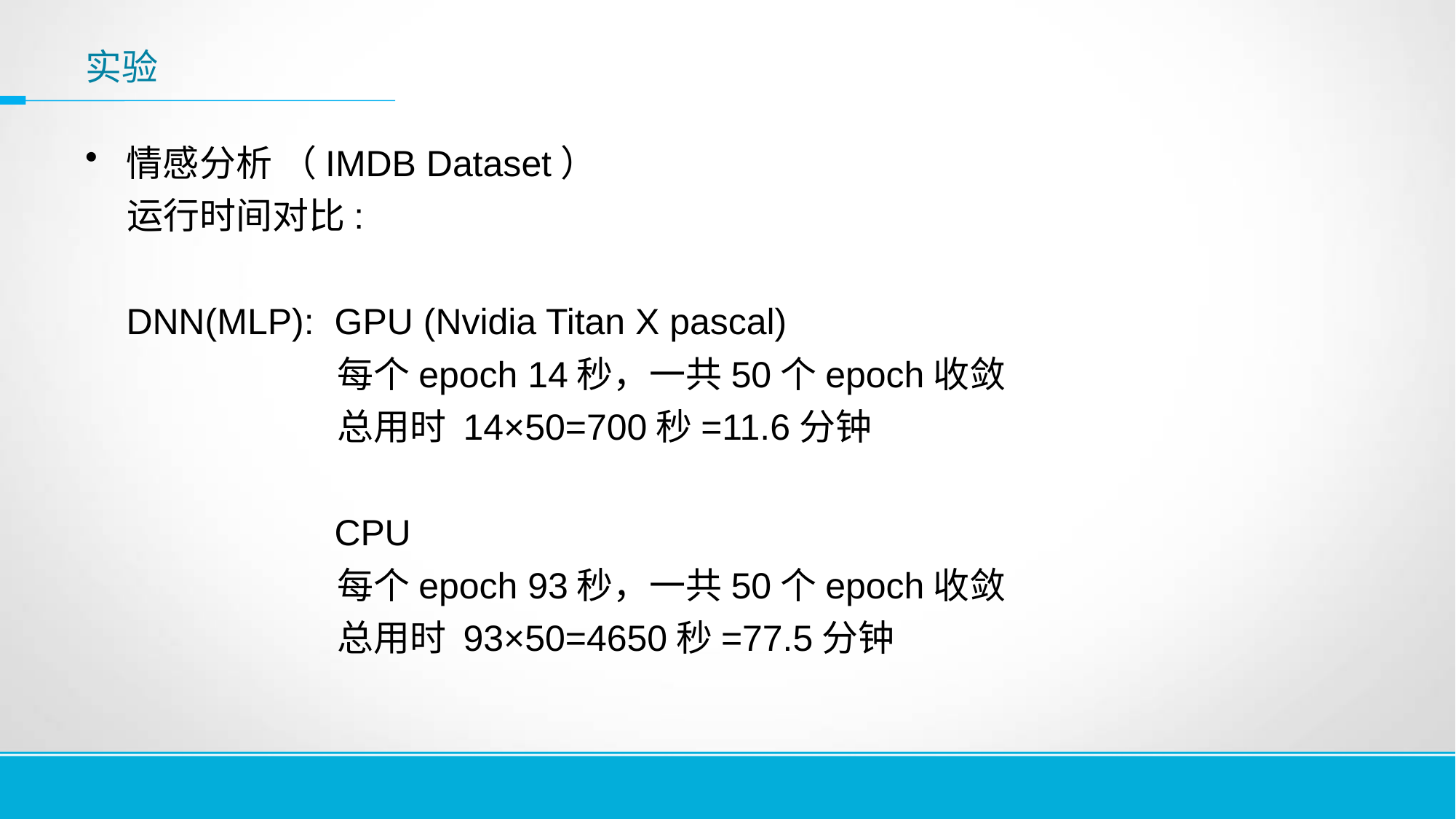

# 实验
情感分析 （IMDB Dataset）
    运行时间对比:

    DNN(MLP):  GPU (Nvidia Titan X pascal)
		   每个epoch 14秒，一共50个epoch收敛
		   总用时 14×50=700秒=11.6分钟

		   CPU
		   每个epoch 93秒，一共50个epoch收敛
		   总用时 93×50=4650秒=77.5分钟